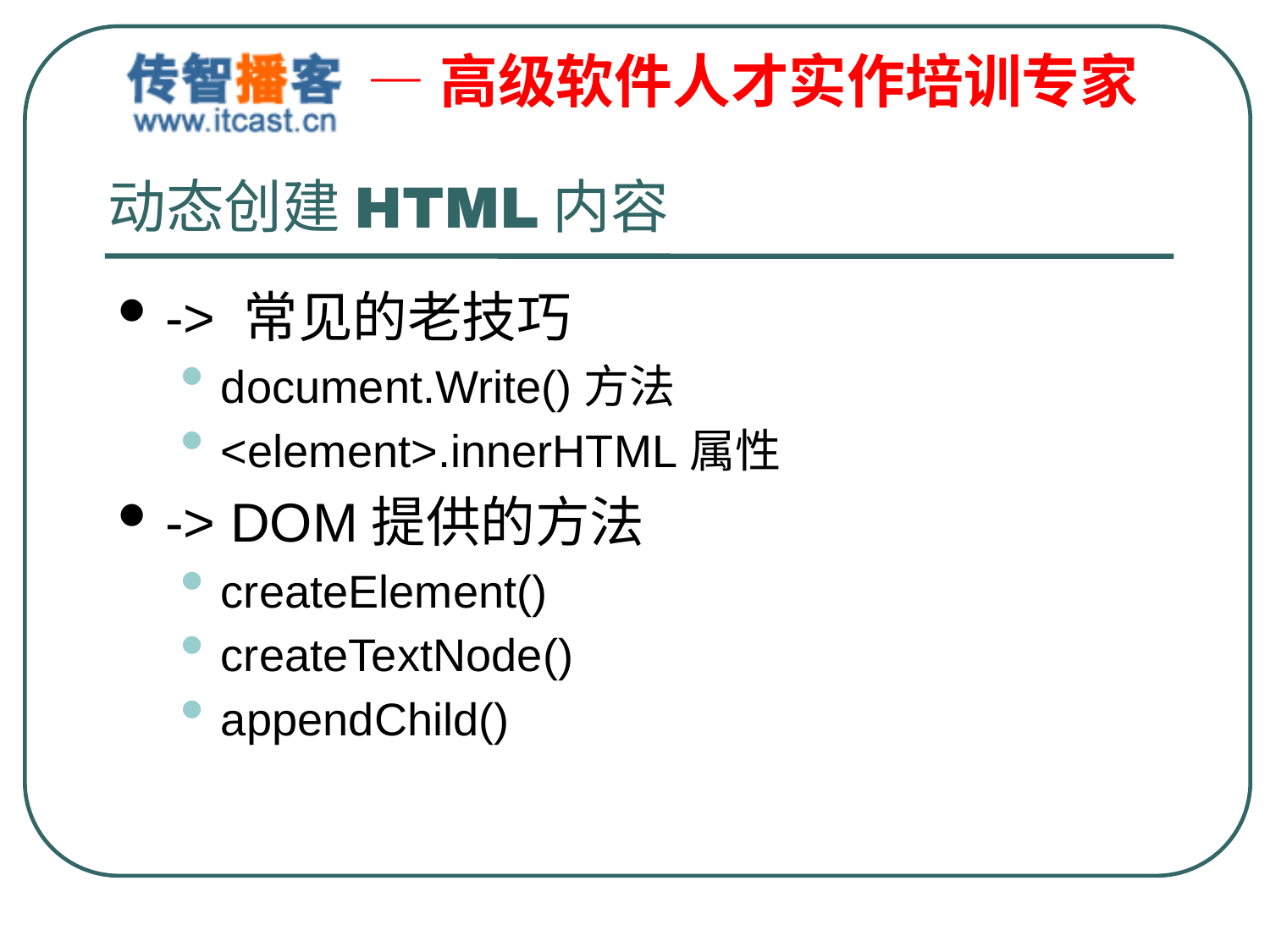

# 动态创建HTML内容
-> 常见的老技巧
document.Write()方法
<element>.innerHTML属性
-> DOM提供的方法
createElement()
createTextNode()
appendChild()